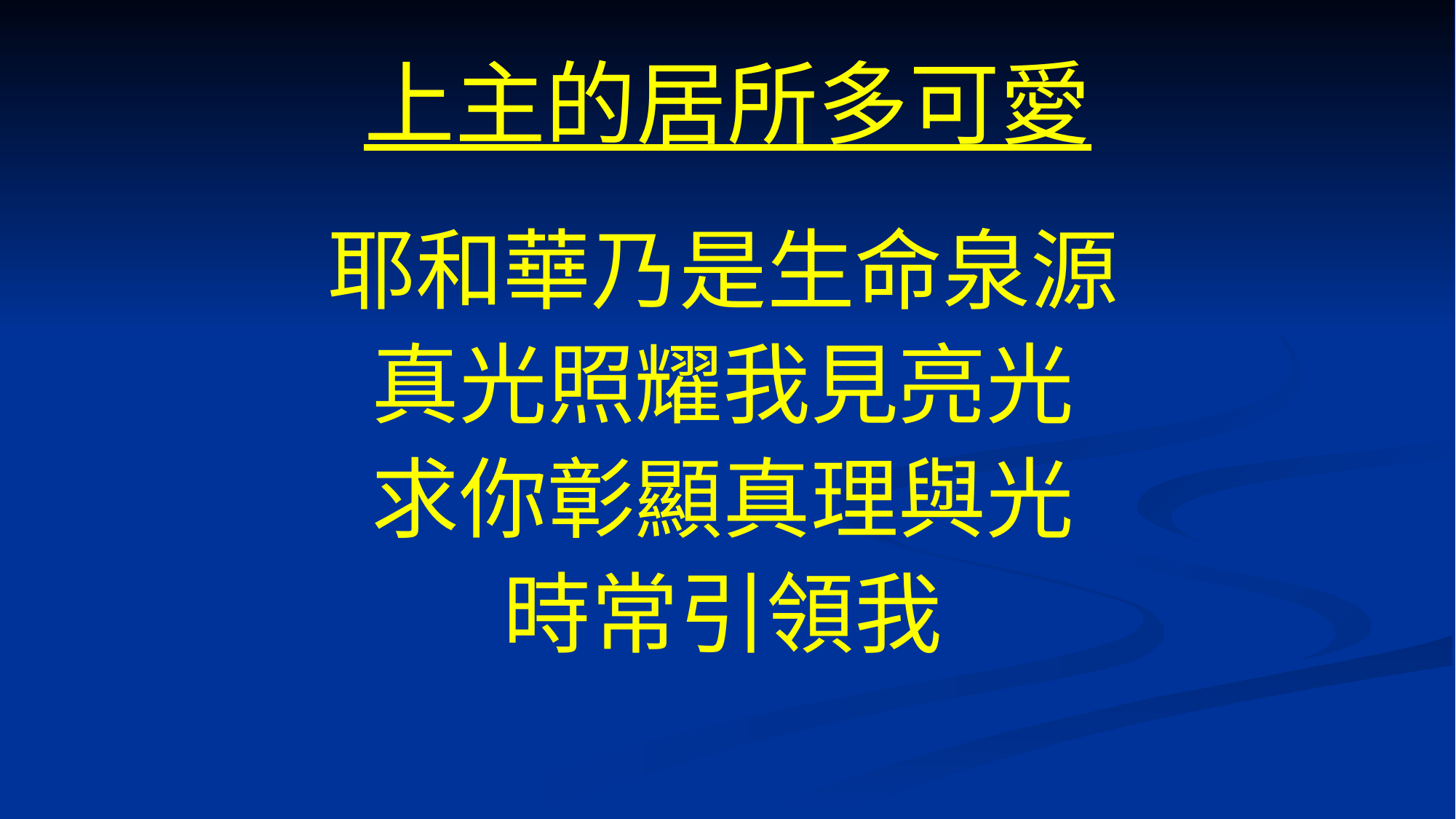

# 上主的居所多可愛
耶和華乃是生命泉源
真光照耀我見亮光
求你彰顯真理與光
時常引領我